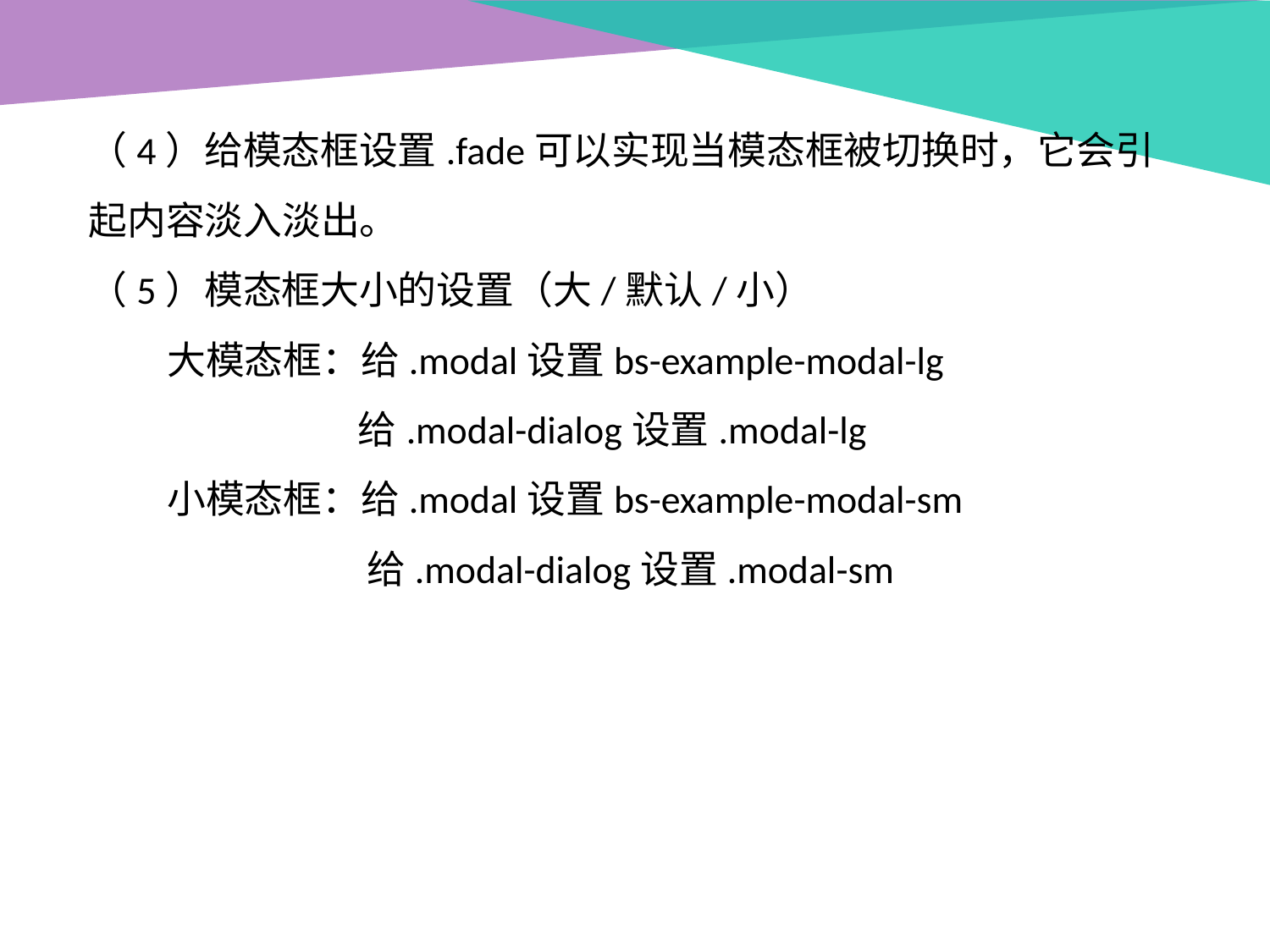

（4）给模态框设置.fade可以实现当模态框被切换时，它会引起内容淡入淡出。
（5）模态框大小的设置（大/默认/小）
        大模态框：给.modal设置bs-example-modal-lg
                              给.modal-dialog设置.modal-lg
        小模态框：给.modal设置bs-example-modal-sm
                               给.modal-dialog设置.modal-sm